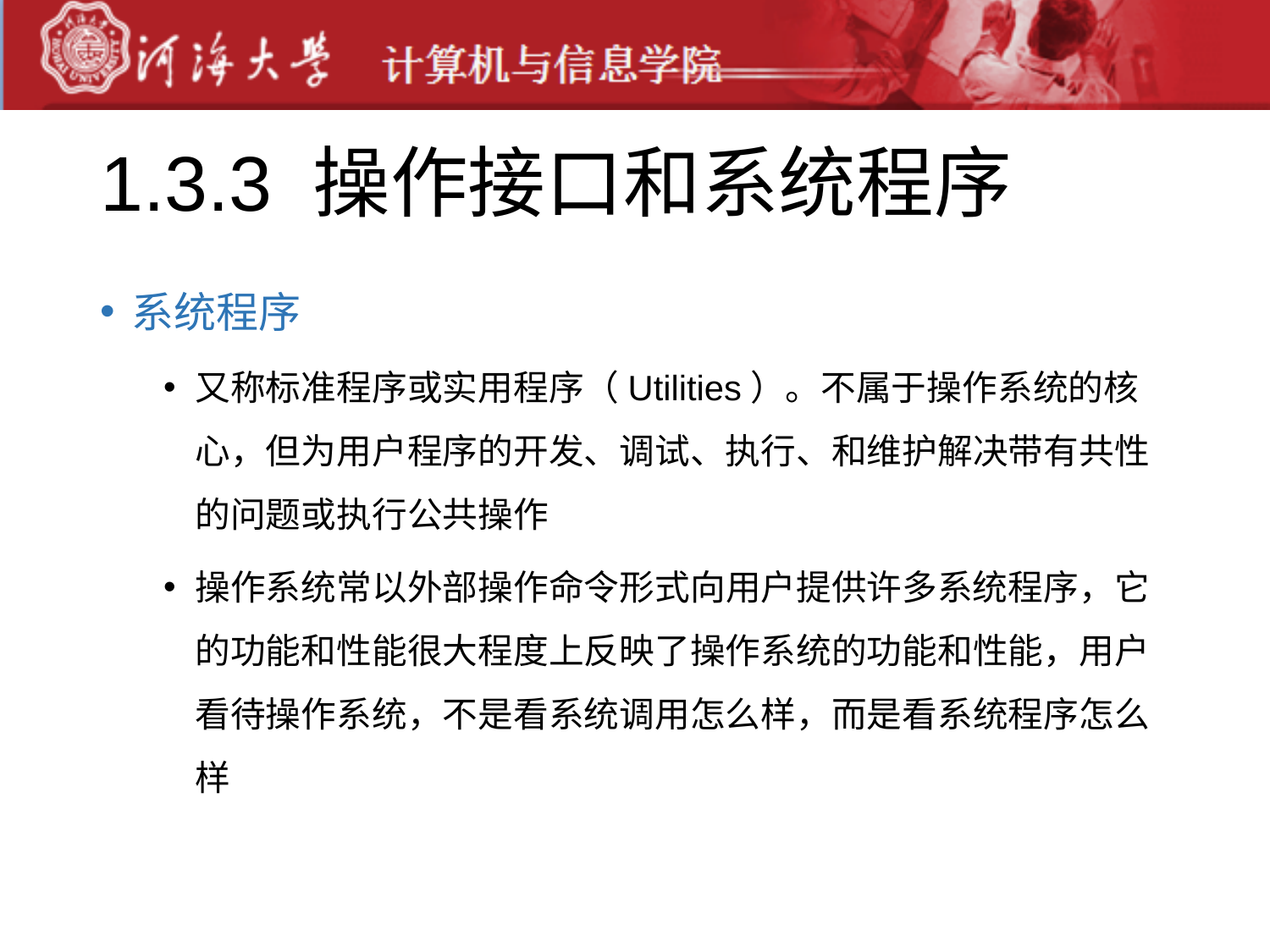

# 1.3.3 操作接口和系统程序
系统程序
又称标准程序或实用程序（Utilities）。不属于操作系统的核心，但为用户程序的开发、调试、执行、和维护解决带有共性的问题或执行公共操作
操作系统常以外部操作命令形式向用户提供许多系统程序，它的功能和性能很大程度上反映了操作系统的功能和性能，用户看待操作系统，不是看系统调用怎么样，而是看系统程序怎么样